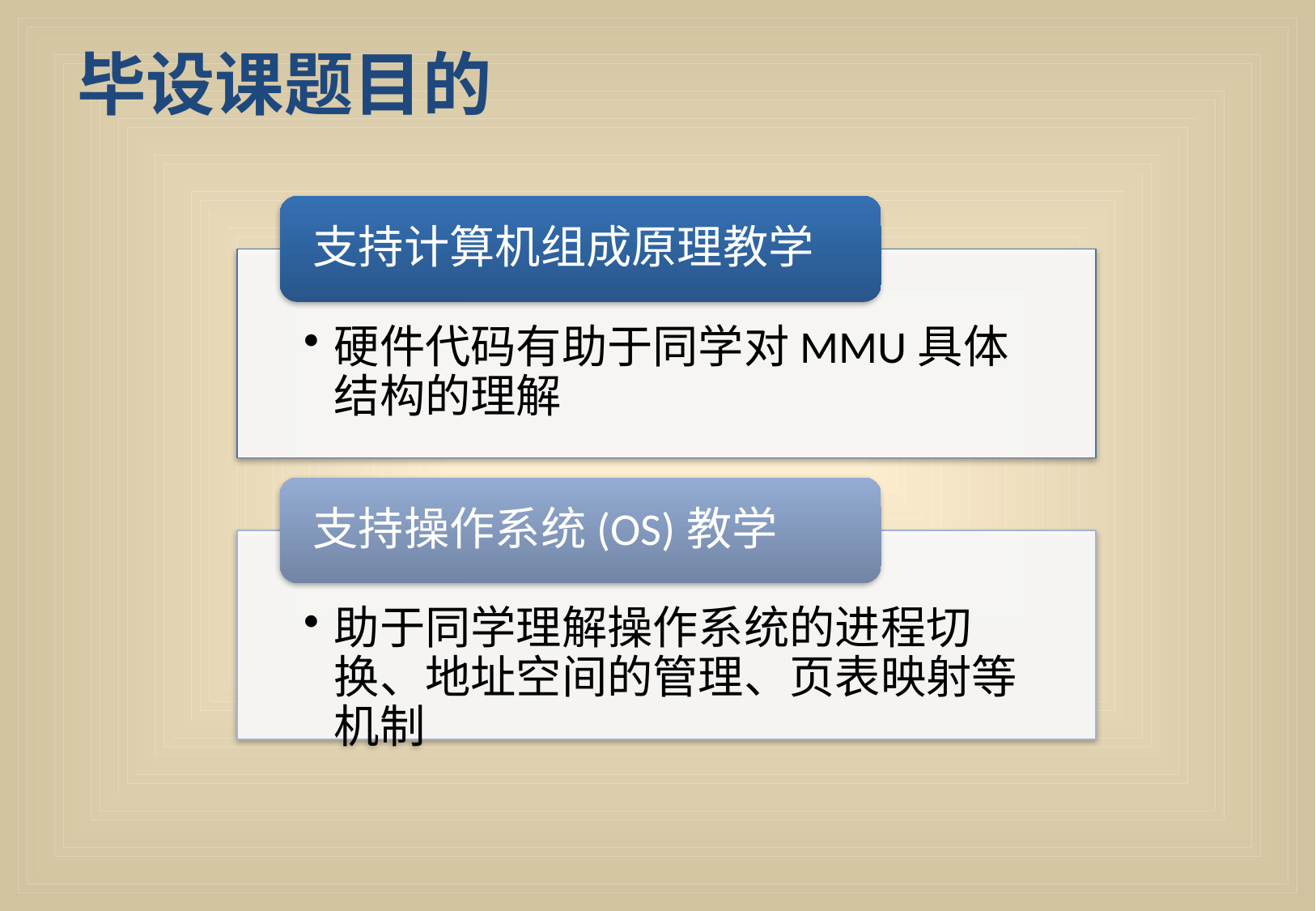

毕设课题目的
硬件代码有助于同学对MMU具体结构的理解
支持计算机组成原理教学
助于同学理解操作系统的进程切换、地址空间的管理、页表映射等机制
支持操作系统(OS)教学